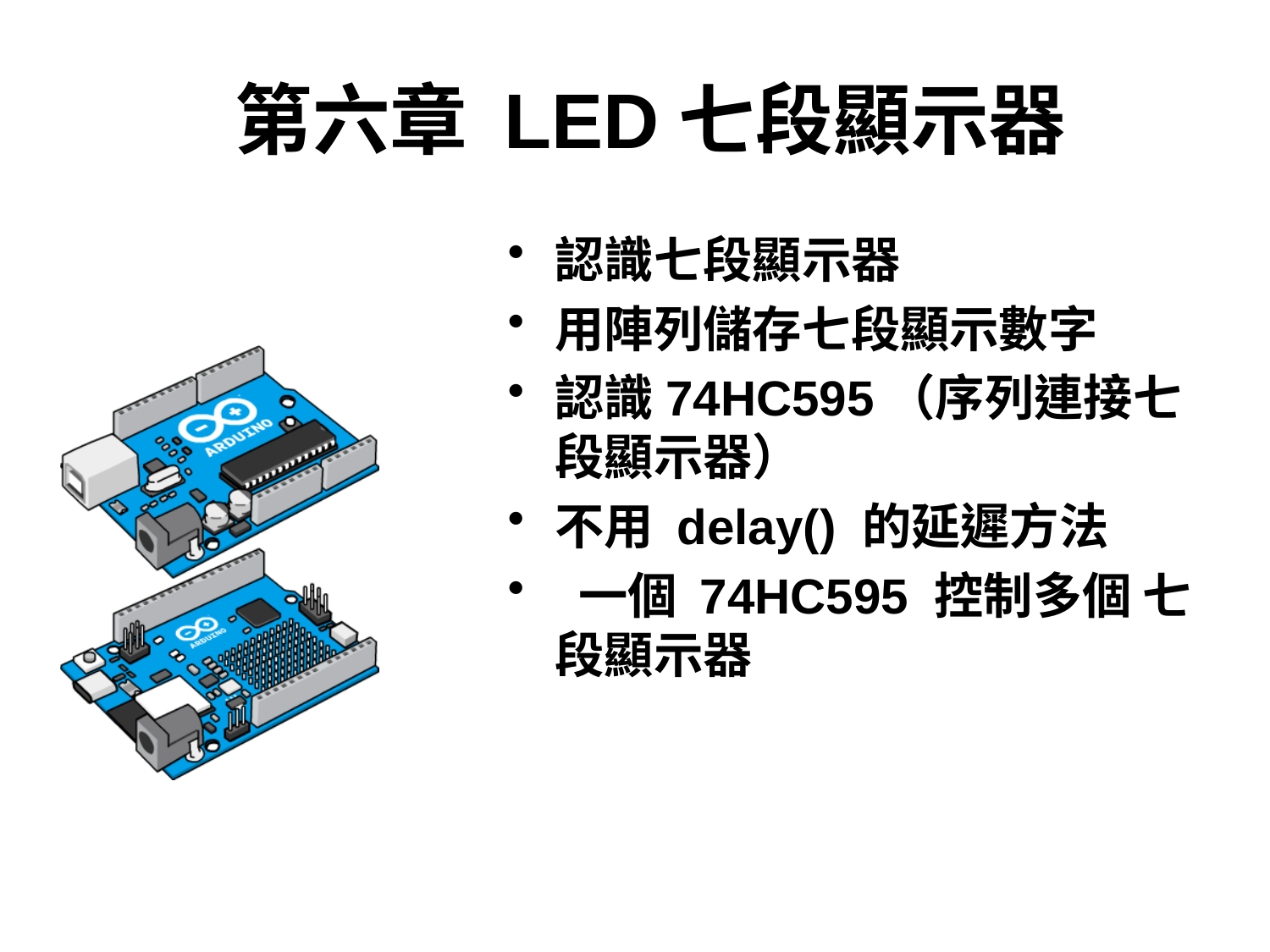

# 第六章 LED七段顯示器
認識七段顯示器
用陣列儲存七段顯示數字
認識74HC595（序列連接七段顯示器）
不用 delay() 的延遲方法
 一個 74HC595 控制多個 七段顯示器